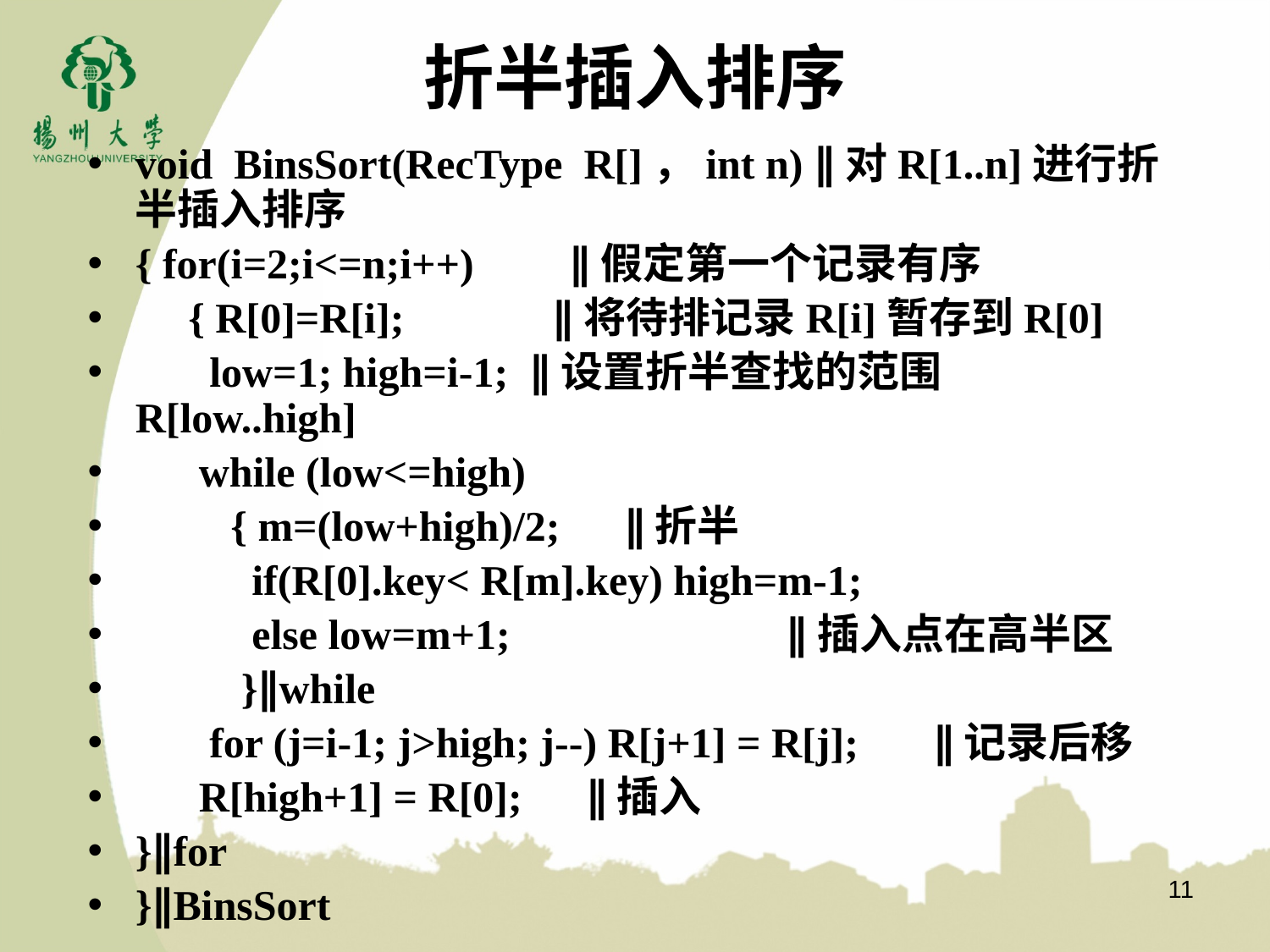

# 折半插入排序
void  BinsSort(RecType  R[]，int n) ∥对R[1..n]进行折半插入排序
{ for(i=2;i<=n;i++)         ∥假定第一个记录有序
     { R[0]=R[i];              ∥将待排记录R[i]暂存到R[0]
       low=1; high=i-1;  ∥设置折半查找的范围R[low..high]
      while (low<=high)
         { m=(low+high)/2;      ∥折半
           if(R[0].key< R[m].key) high=m-1;
           else low=m+1;                          ∥插入点在高半区
          }∥while
       for (j=i-1; j>high; j--) R[j+1] = R[j];       ∥记录后移
      R[high+1] = R[0];      ∥插入
}∥for
}∥BinsSort
11